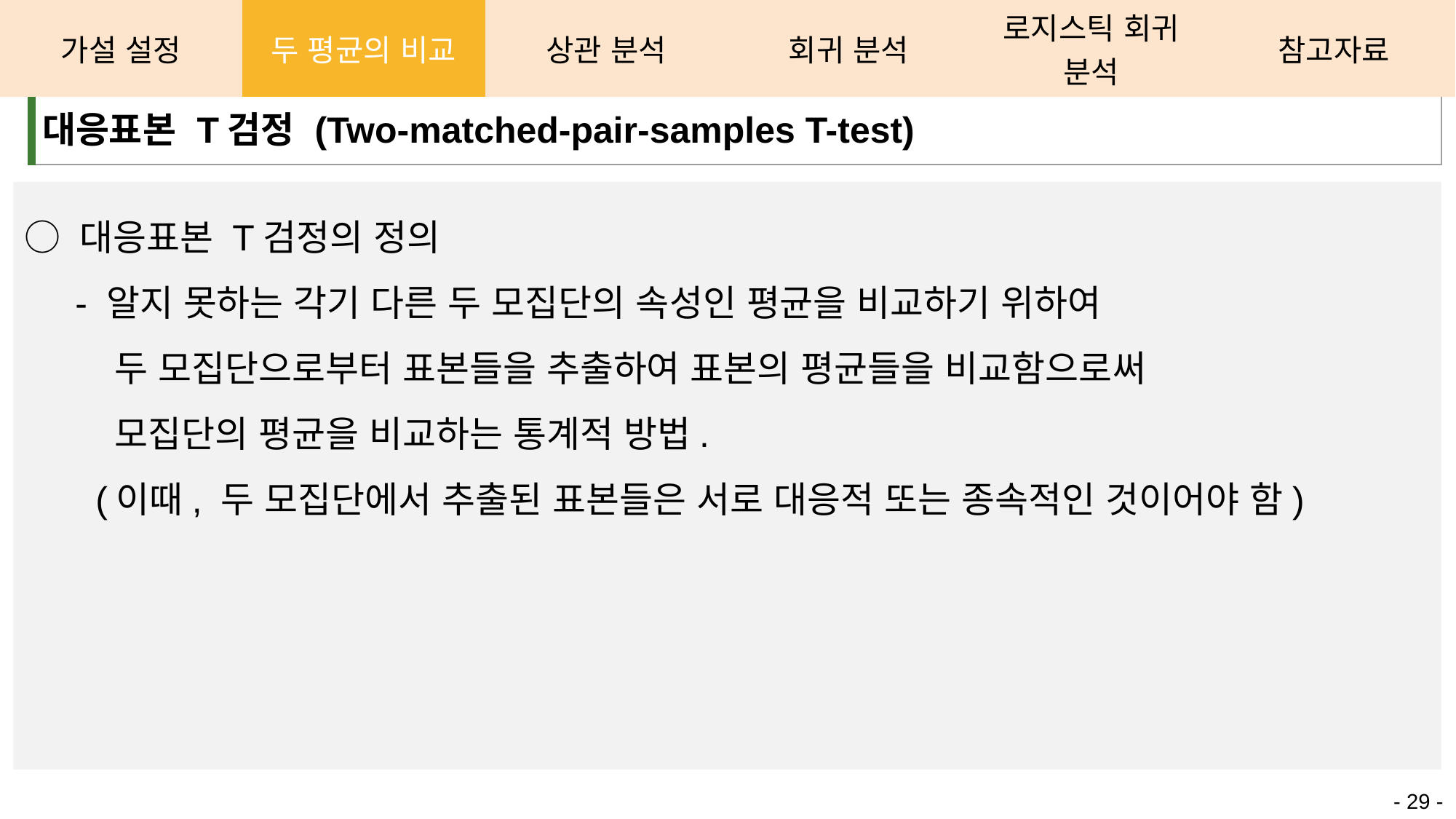

| 가설 설정 | 두 평균의 비교 | 상관 분석 | 회귀 분석 | 로지스틱 회귀 분석 | 참고자료 |
| --- | --- | --- | --- | --- | --- |
| 대응표본 T검정 (Two-matched-pair-samples T-test) |
| --- |
○ 대응표본 T검정의 정의
     - 알지 못하는 각기 다른 두 모집단의 속성인 평균을 비교하기 위하여
        두 모집단으로부터 표본들을 추출하여 표본의 평균들을 비교함으로써
        모집단의 평균을 비교하는 통계적 방법.
       (이때, 두 모집단에서 추출된 표본들은 서로 대응적 또는 종속적인 것이어야 함)
- 29 -